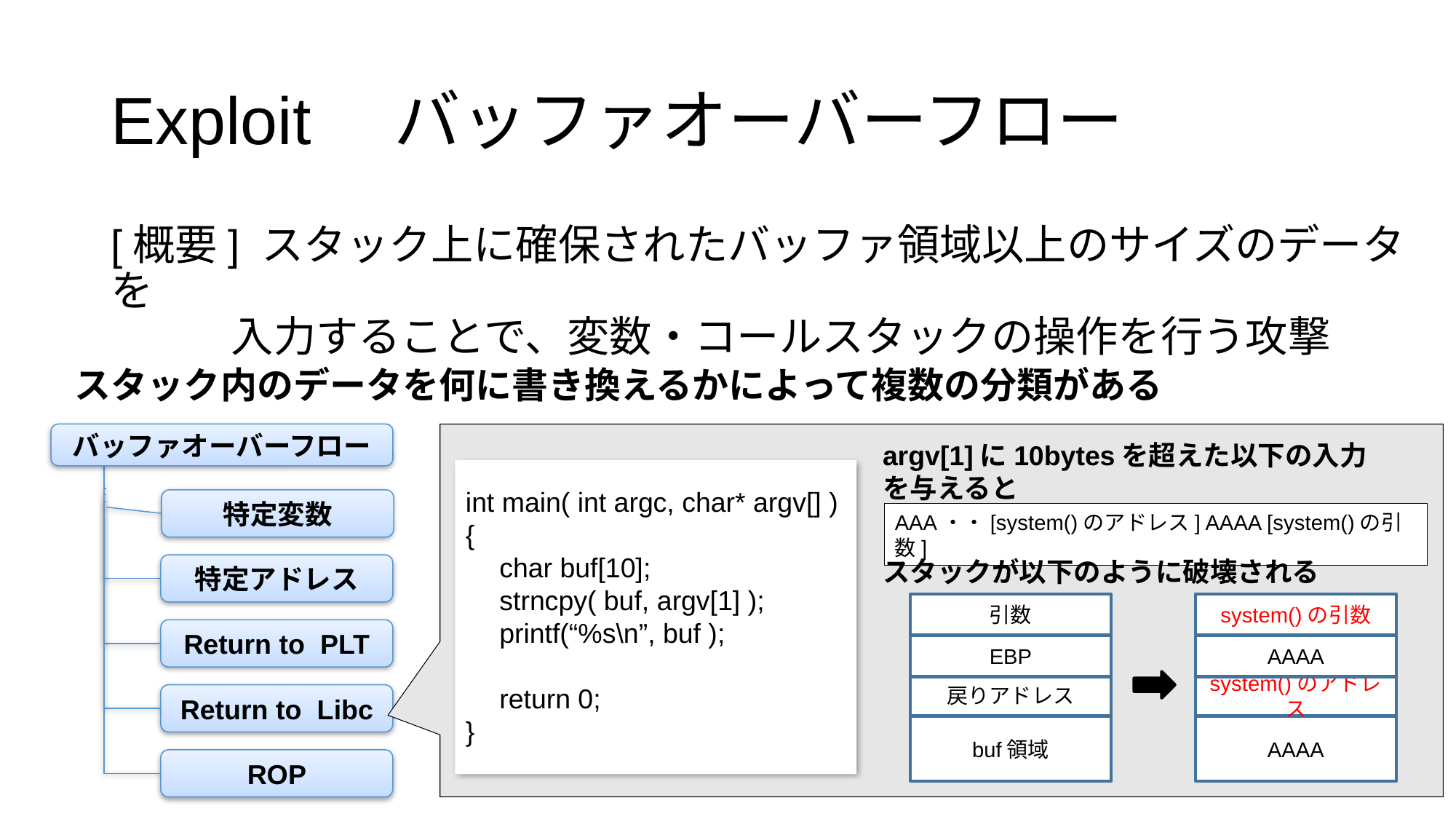

# Exploit　バッファオーバーフロー
[概要] スタック上に確保されたバッファ領域以上のサイズのデータを
　　   入力することで、変数・コールスタックの操作を行う攻撃
スタック内のデータを何に書き換えるかによって複数の分類がある
バッファオーバーフロー

argv[1]に10bytesを超えた以下の入力を与えると

int main( int argc, char* argv[] )
{
　char buf[10];
　strncpy( buf, argv[1] );
　printf(“%s\n”, buf );

　return 0;
}
特定変数
AAA・・[system()のアドレス] AAAA [system()の引数]
スタックが以下のように破壊される
特定アドレス
引数
system()の引数
Return to  PLT
EBP
AAAA

戻りアドレス
system()のアドレス
Return to  Libc
buf領域
AAAA
ROP